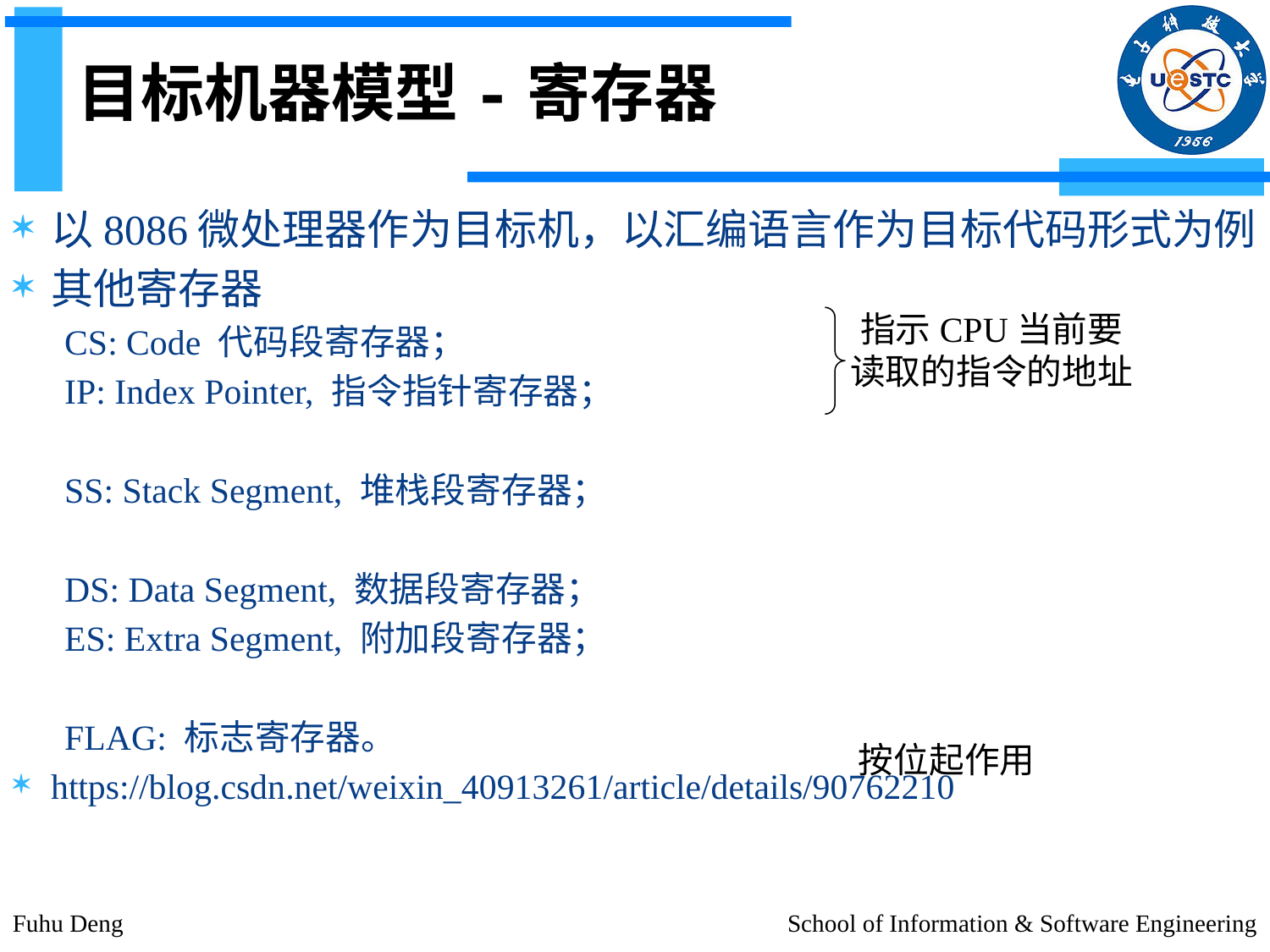

# 目标机器模型-寄存器
以8086微处理器作为目标机，以汇编语言作为目标代码形式为例
其他寄存器
CS: Code 代码段寄存器；
IP: Index Pointer, 指令指针寄存器；

SS: Stack Segment, 堆栈段寄存器；

DS: Data Segment, 数据段寄存器；
ES: Extra Segment, 附加段寄存器；

FLAG: 标志寄存器。
https://blog.csdn.net/weixin_40913261/article/details/90762210
指示CPU当前要
读取的指令的地址

按位起作用
Fuhu Deng
50
School of Information & Software Engineering